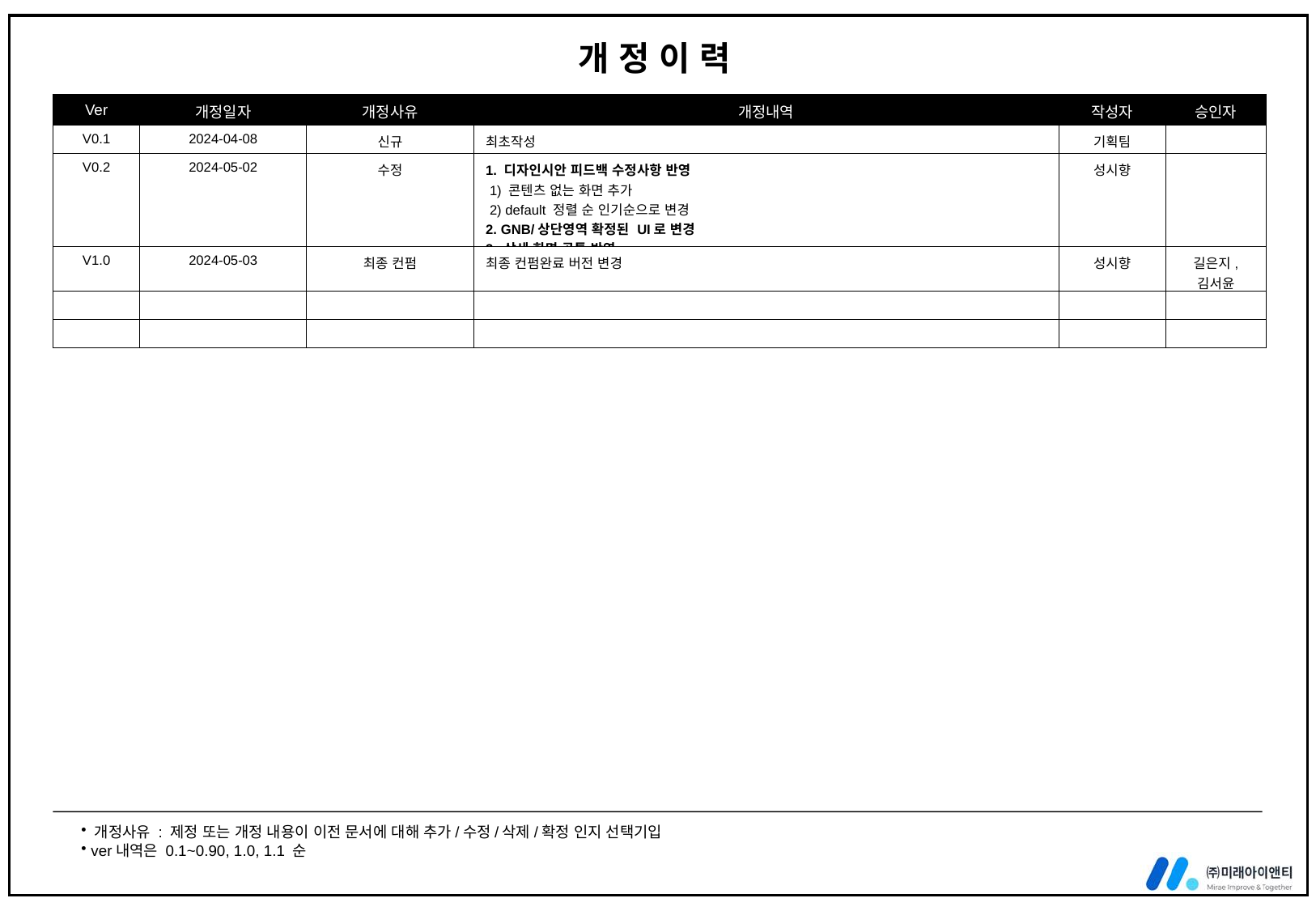

| Ver | 개정일자 | 개정사유 | 개정내역 | 작성자 | 승인자 |
| --- | --- | --- | --- | --- | --- |
| V0.1 | 2024-04-08 | 신규 | 최초작성 | 기획팀 |  |
| V0.2 | 2024-05-02 | 수정 | 1. 디자인시안 피드백 수정사항 반영 1) 콘텐츠 없는 화면 추가 2) default 정렬 순 인기순으로 변경 2. GNB/상단영역 확정된 UI로 변경 3. 상세 화면 공통 반영 | 성시향 |  |
| V1.0 | 2024-05-03 | 최종 컨펌 | 최종 컨펌완료 버전 변경 | 성시향 | 길은지, 김서윤 |
|  |  |  |  |  |  |
|  |  |  |  |  |  |

 개정사유 : 제정 또는 개정 내용이 이전 문서에 대해 추가/수정/삭제/확정 인지 선택기입
 ver내역은 0.1~0.90, 1.0, 1.1 순